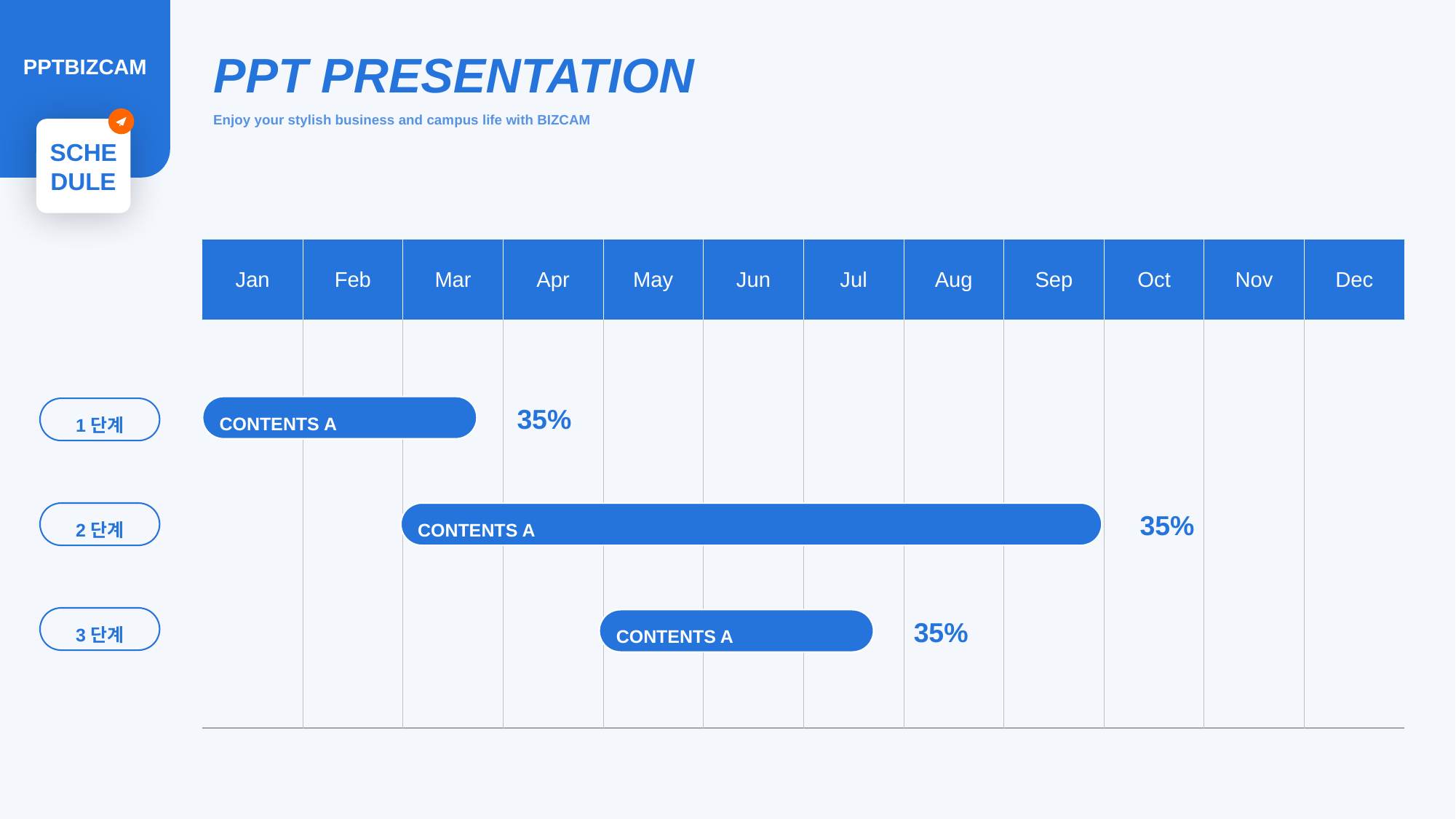

PPT PRESENTATION
Enjoy your stylish business and campus life with BIZCAM
PPTBIZCAM

SCHE
DULE
| Jan | Feb | Mar | Apr | May | Jun | Jul | Aug | Sep | Oct | Nov | Dec |
| --- | --- | --- | --- | --- | --- | --- | --- | --- | --- | --- | --- |
|  |  |  |  |  |  |  |  |  |  |  |  |
CONTENTS A
35%
1단계
2단계
CONTENTS A
35%
3단계
CONTENTS A
35%